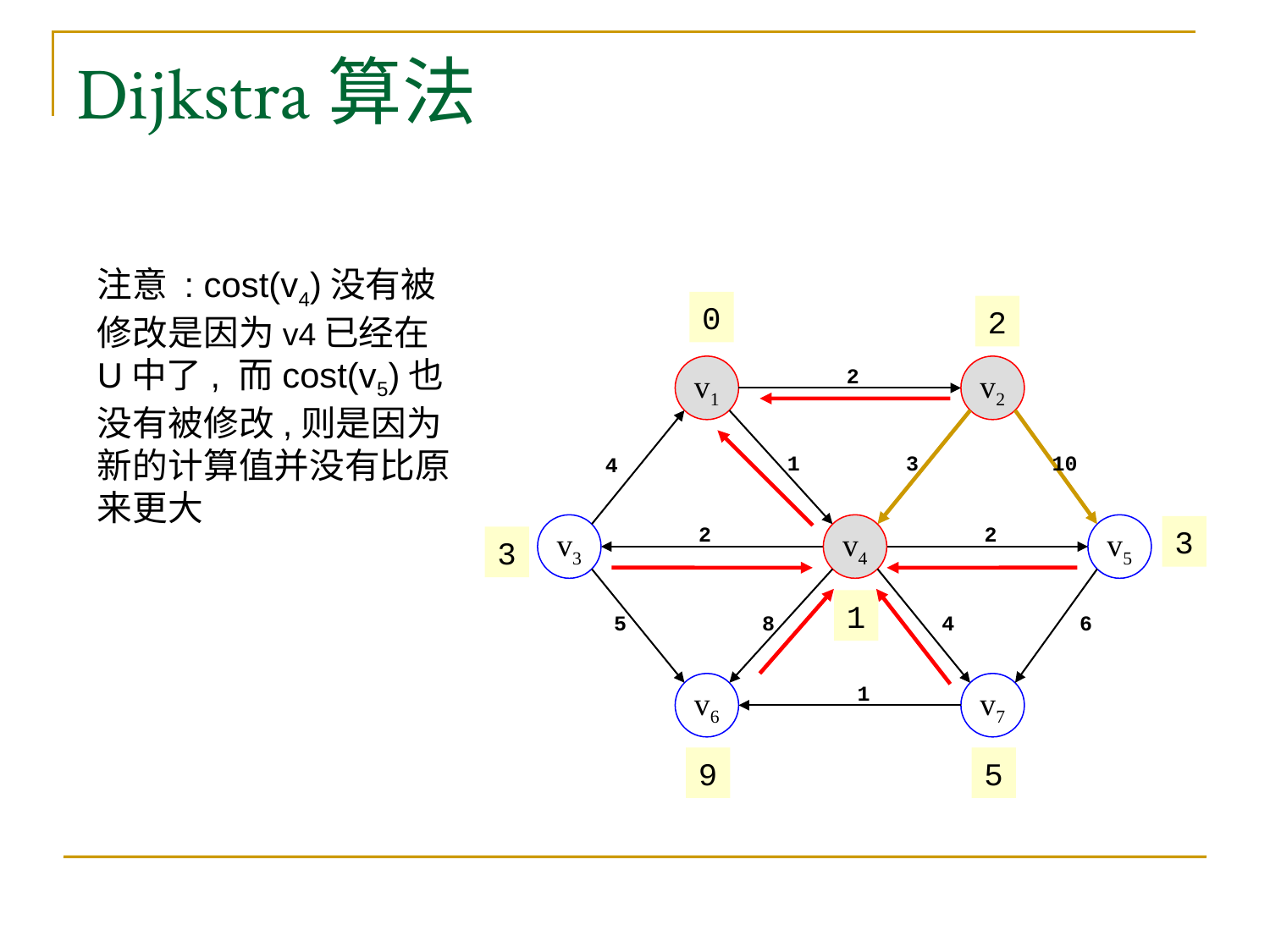

# Dijkstra算法
注意 : cost(v4)没有被修改是因为v4已经在U中了, 而cost(v5)也没有被修改,则是因为新的计算值并没有比原来更大
0
2
v1
2
v2

1
3
10
4
v3
2
v4
2
v5
3
3

1
5
8
4
6
v6
1
v7
9
5